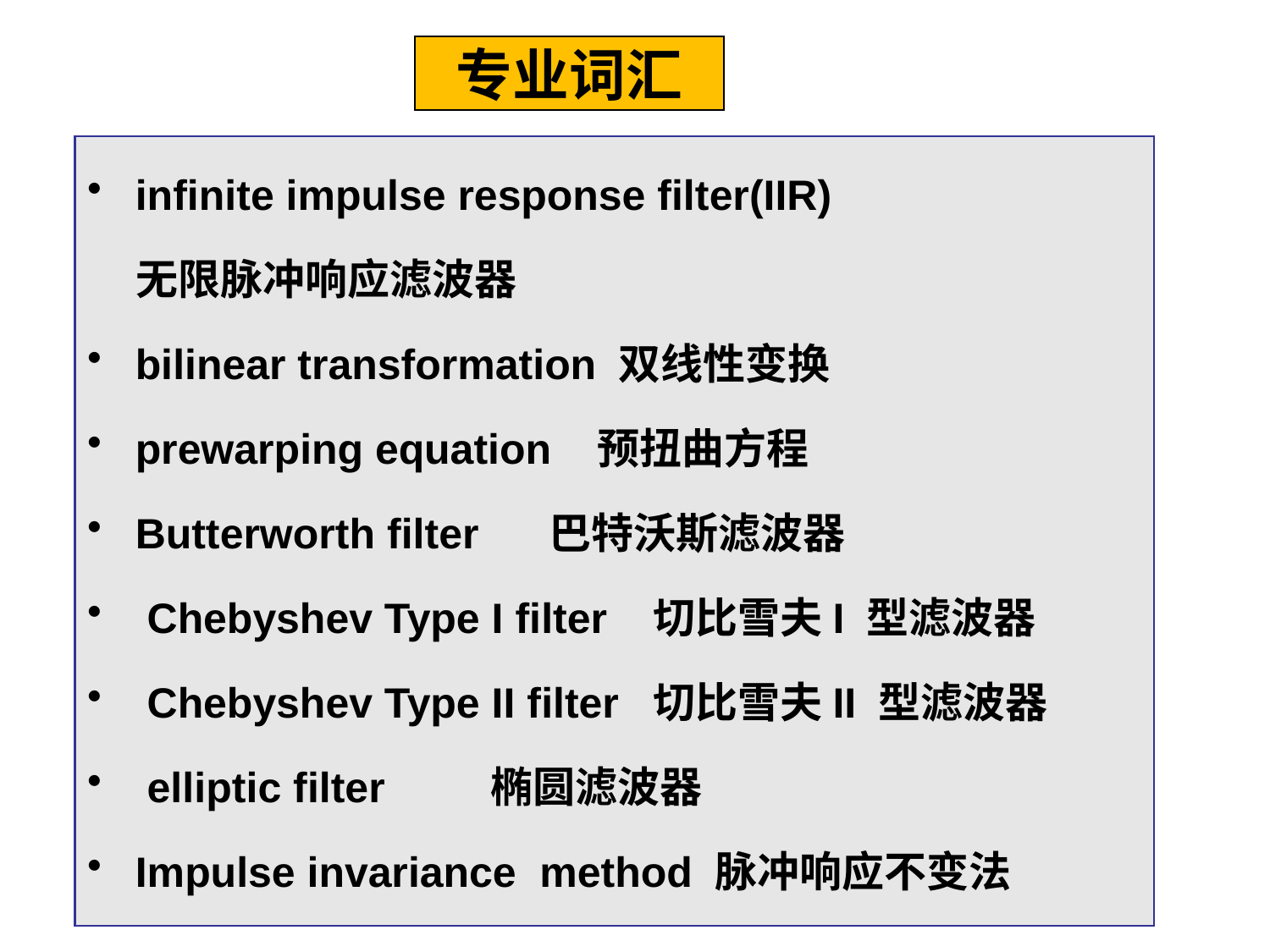

# 专业词汇
infinite impulse response filter(IIR)
    无限脉冲响应滤波器
bilinear transformation 双线性变换
prewarping equation   预扭曲方程
Butterworth filter     巴特沃斯滤波器
 Chebyshev Type I filter   切比雪夫I 型滤波器
 Chebyshev Type II filter  切比雪夫II 型滤波器
 elliptic filter        椭圆滤波器
Impulse invariance  method 脉冲响应不变法